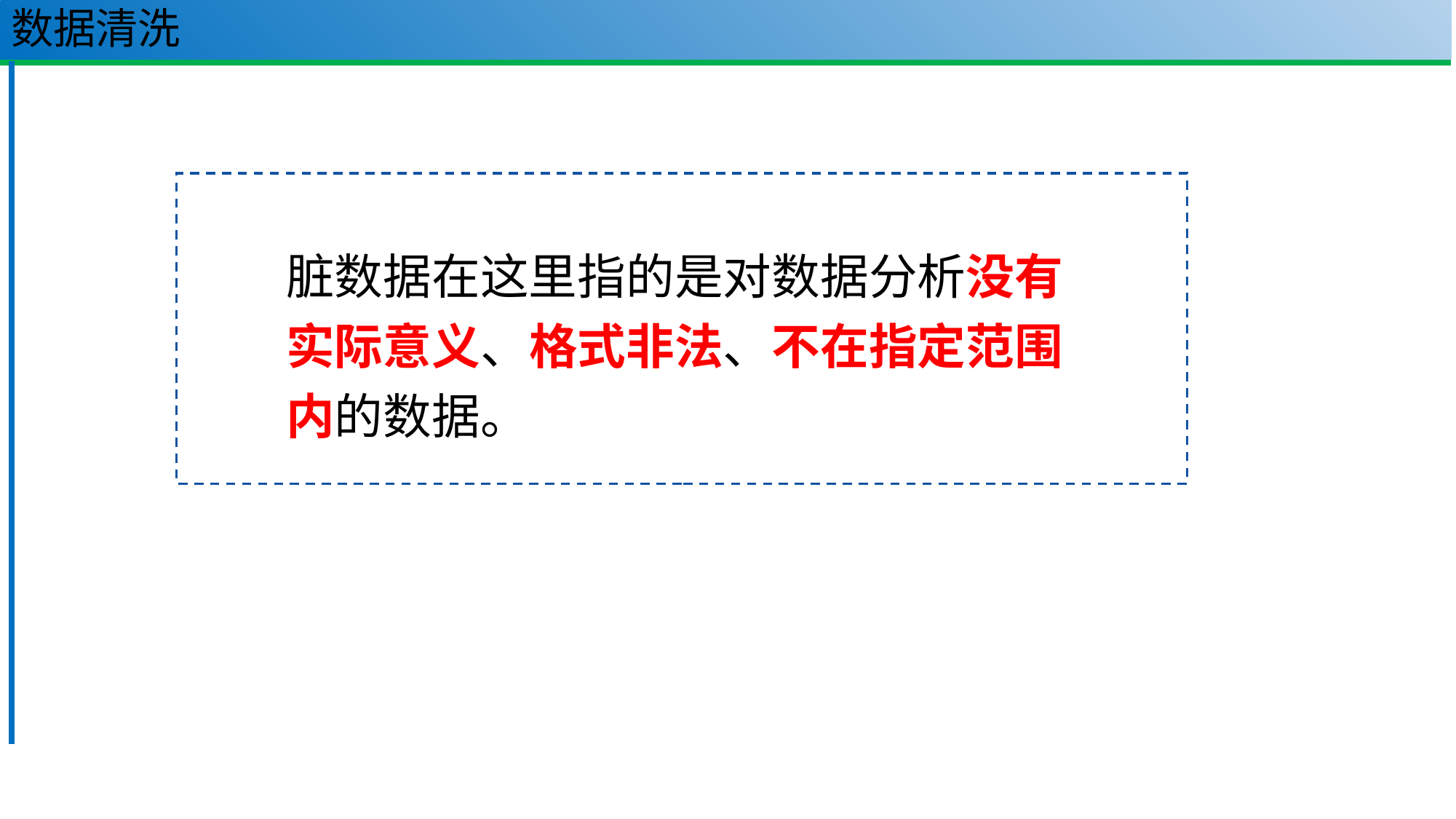

# 数据清洗

脏数据在这里指的是对数据分析没有实际意义、格式非法、不在指定范围内的数据。